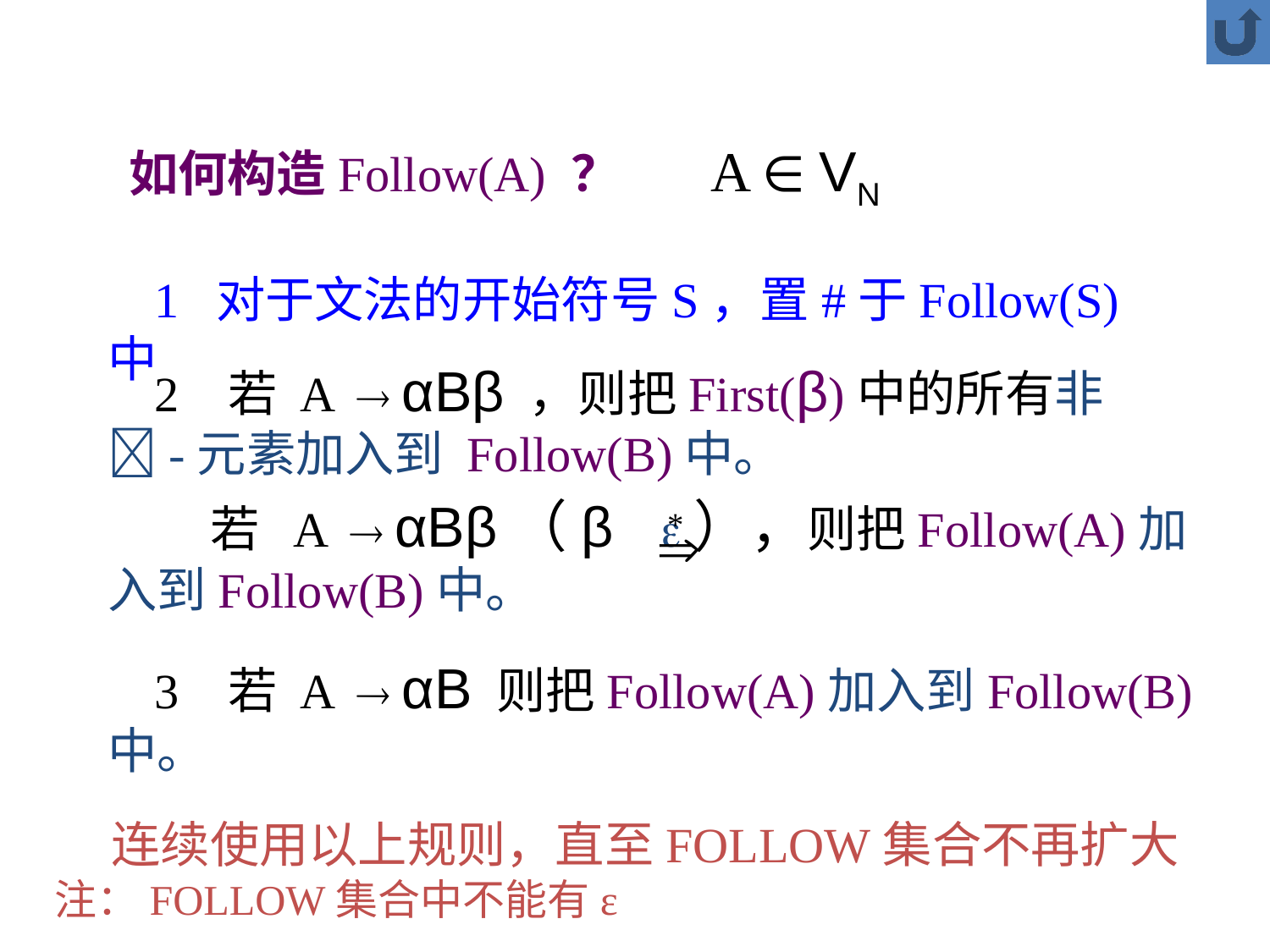

如何构造Follow(A) ？       A ∈ VN
         1  对于文法的开始符号S，置#于Follow(S)中
         2   若 A  → αBβ ，则把First(β)中的所有非ε-元素加入到 Follow(B)中。
*  ⇒
              若  A  → αBβ（β   ε），则把Follow(A)加入到Follow(B)中。
         3   若 A  → αB 则把Follow(A)加入到Follow(B)中。
      连续使用以上规则，直至FOLLOW集合不再扩大
注：FOLLOW集合中不能有ε